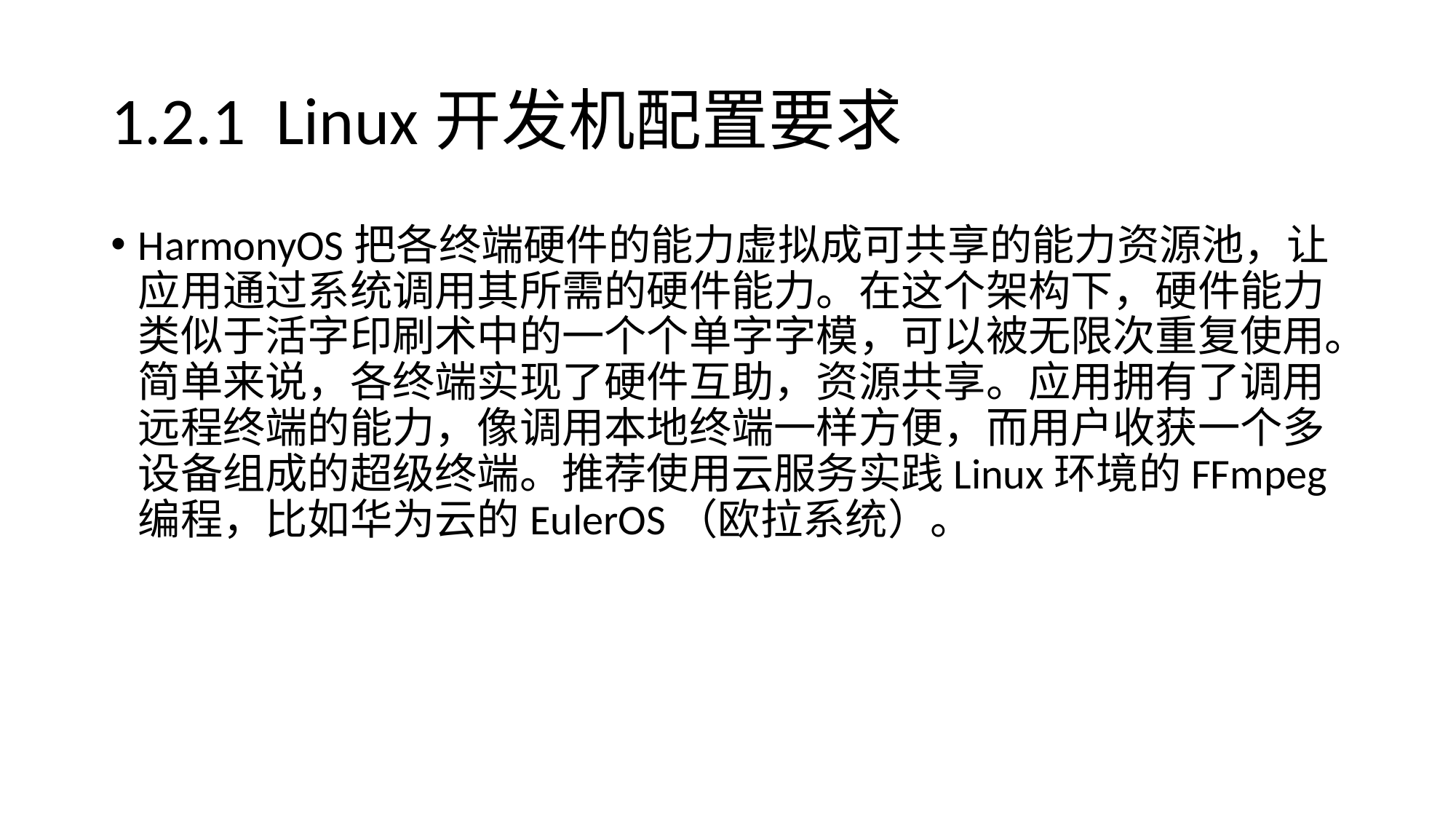

# 1.2.1  Linux开发机配置要求
HarmonyOS把各终端硬件的能力虚拟成可共享的能力资源池，让应用通过系统调用其所需的硬件能力。在这个架构下，硬件能力类似于活字印刷术中的一个个单字字模，可以被无限次重复使用。简单来说，各终端实现了硬件互助，资源共享。应用拥有了调用远程终端的能力，像调用本地终端一样方便，而用户收获一个多设备组成的超级终端。推荐使用云服务实践Linux环境的FFmpeg编程，比如华为云的EulerOS（欧拉系统）。